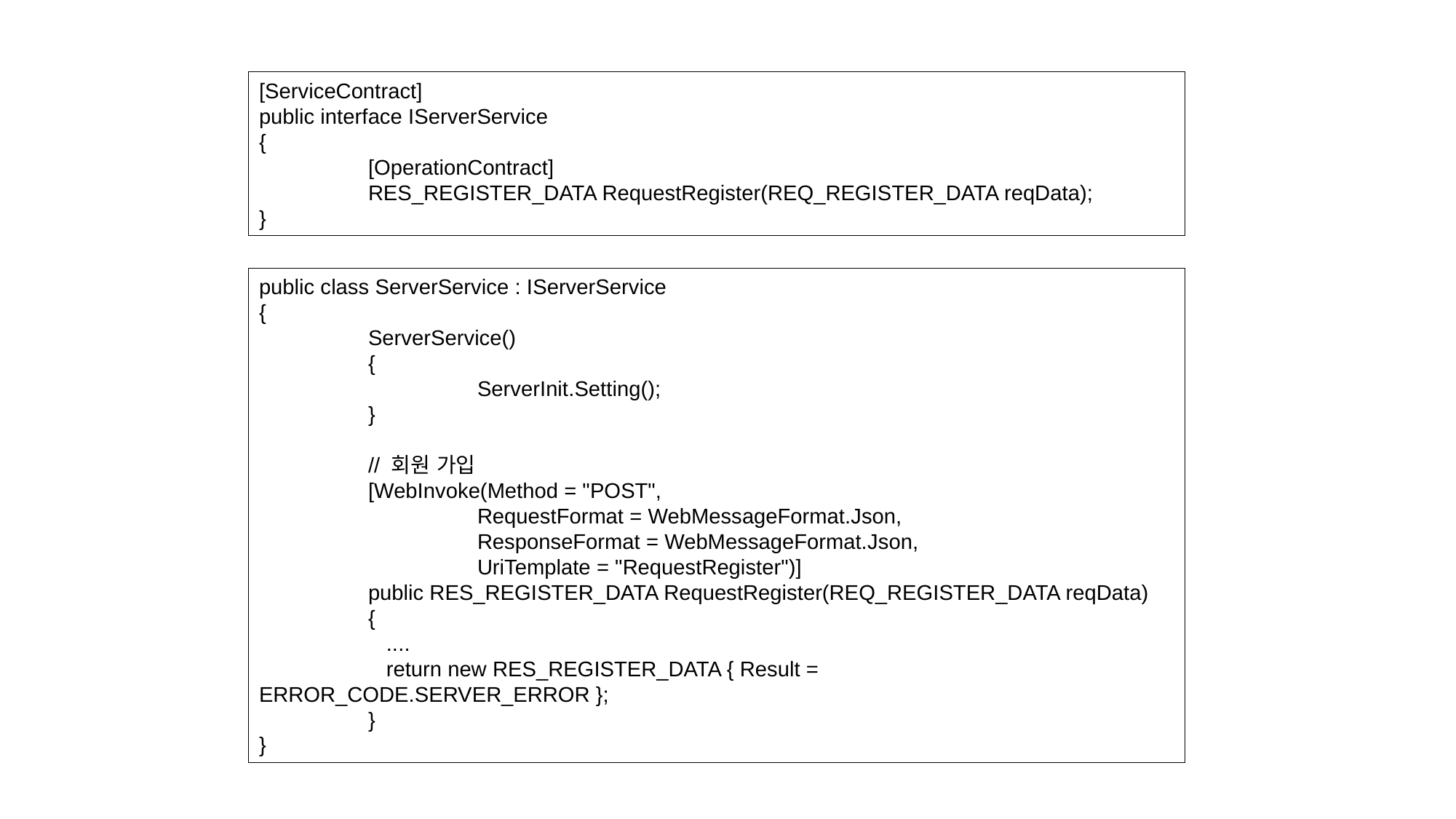

[ServiceContract]
public interface IServerService
{
	[OperationContract]
	RES_REGISTER_DATA RequestRegister(REQ_REGISTER_DATA reqData);
}
public class ServerService : IServerService
{
	ServerService()
	{
		ServerInit.Setting();
	}

	// 회원 가입
	[WebInvoke(Method = "POST",
		RequestFormat = WebMessageFormat.Json,
		ResponseFormat = WebMessageFormat.Json,
		UriTemplate = "RequestRegister")]
	public RES_REGISTER_DATA RequestRegister(REQ_REGISTER_DATA reqData)
	{
	   ....
	   return new RES_REGISTER_DATA { Result = ERROR_CODE.SERVER_ERROR };
	}
}